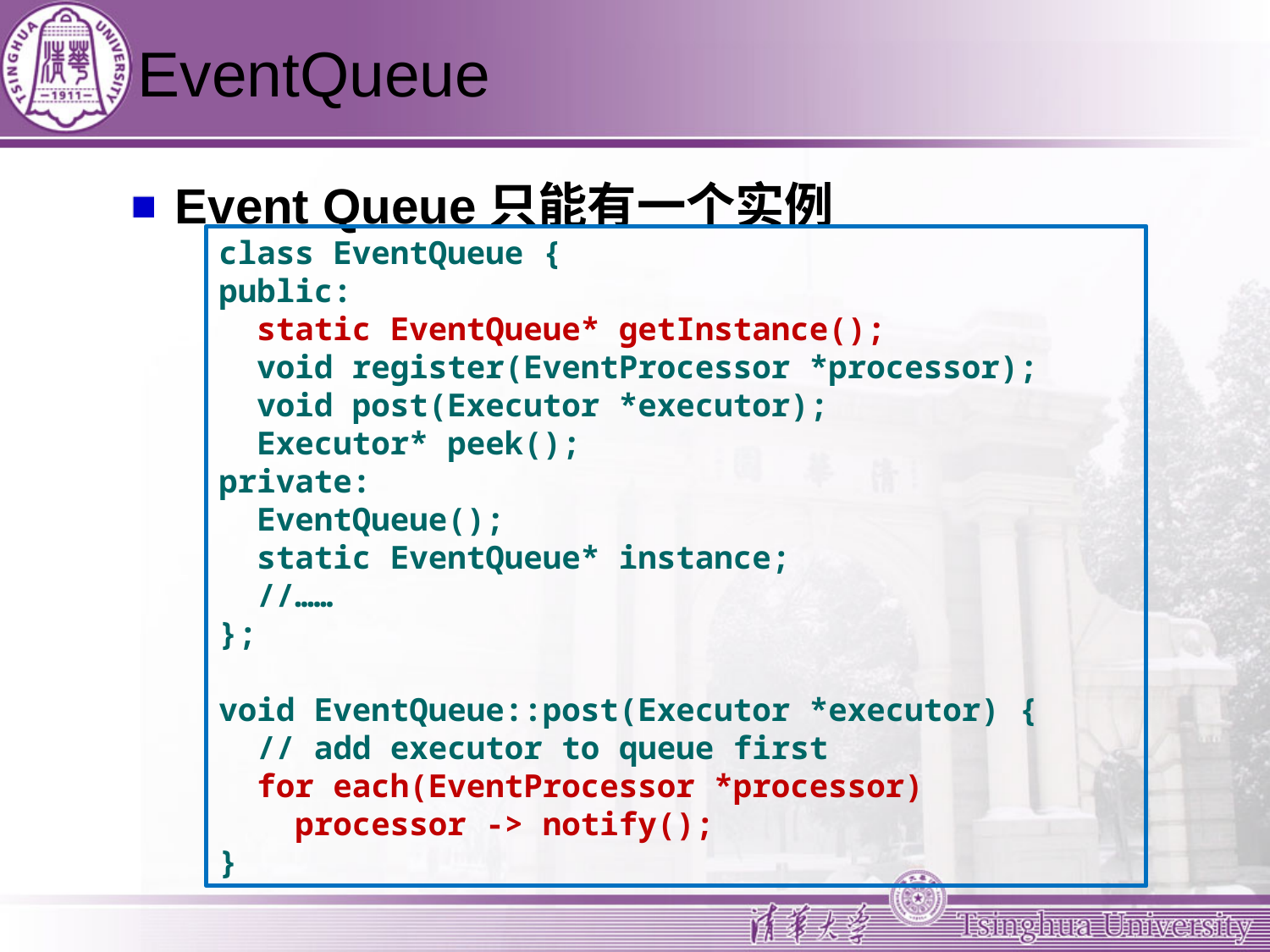

# EventQueue
Event Queue只能有一个实例
class EventQueue {
public:
  static EventQueue* getInstance();
  void register(EventProcessor *processor);
  void post(Executor *executor);
  Executor* peek();
private:
  EventQueue();
  static EventQueue* instance;
  //……
};

void EventQueue::post(Executor *executor) {
  // add executor to queue first
  for each(EventProcessor *processor)
    processor -> notify();
}